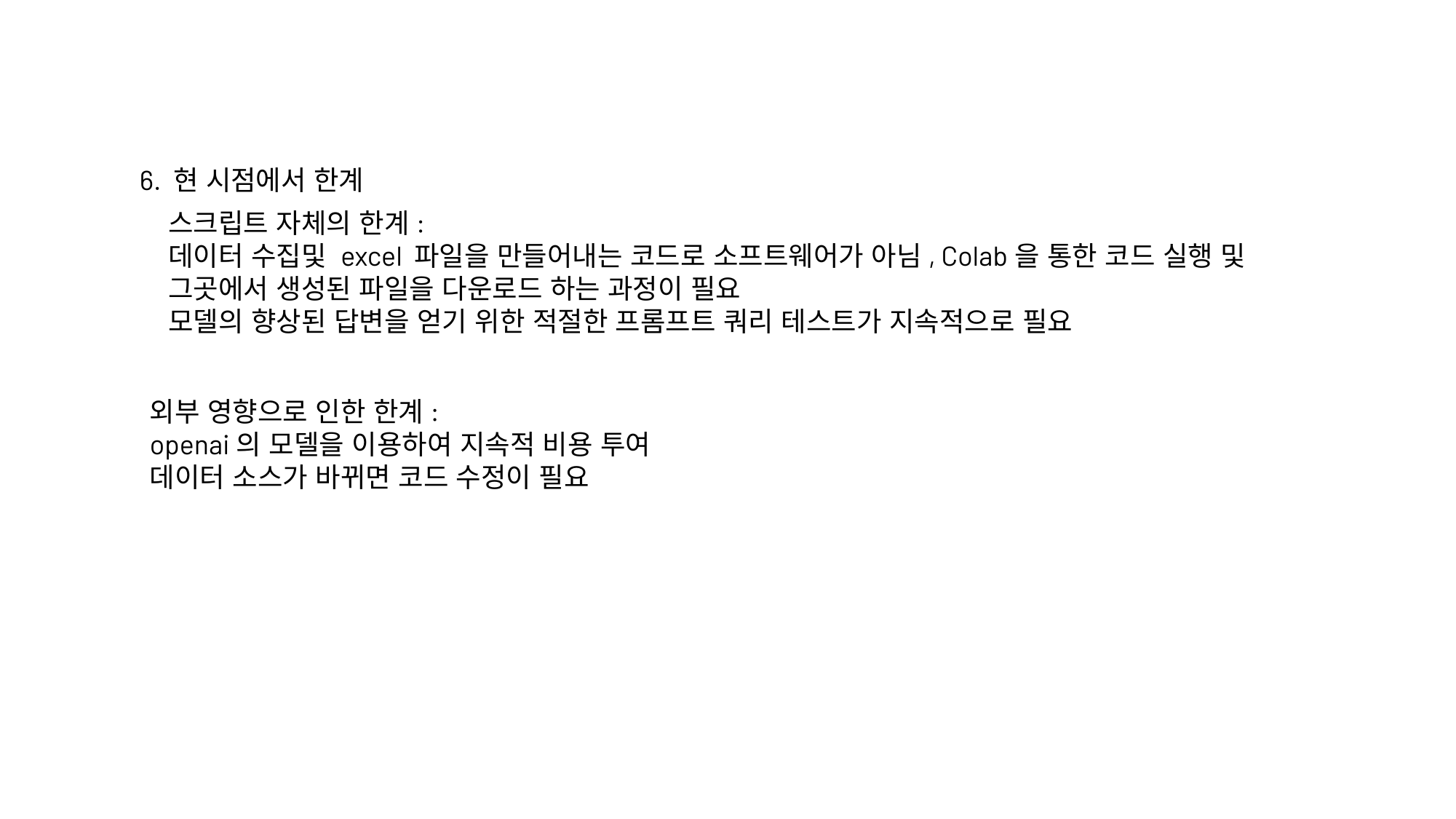

6. 현 시점에서 한계
스크립트 자체의 한계:
데이터 수집및 excel 파일을 만들어내는 코드로 소프트웨어가 아님, Colab을 통한 코드 실행 및 그곳에서 생성된 파일을 다운로드 하는 과정이 필요
모델의 향상된 답변을 얻기 위한 적절한 프롬프트 쿼리 테스트가 지속적으로 필요
외부 영향으로 인한 한계:
openai의 모델을 이용하여 지속적 비용 투여
데이터 소스가 바뀌면 코드 수정이 필요